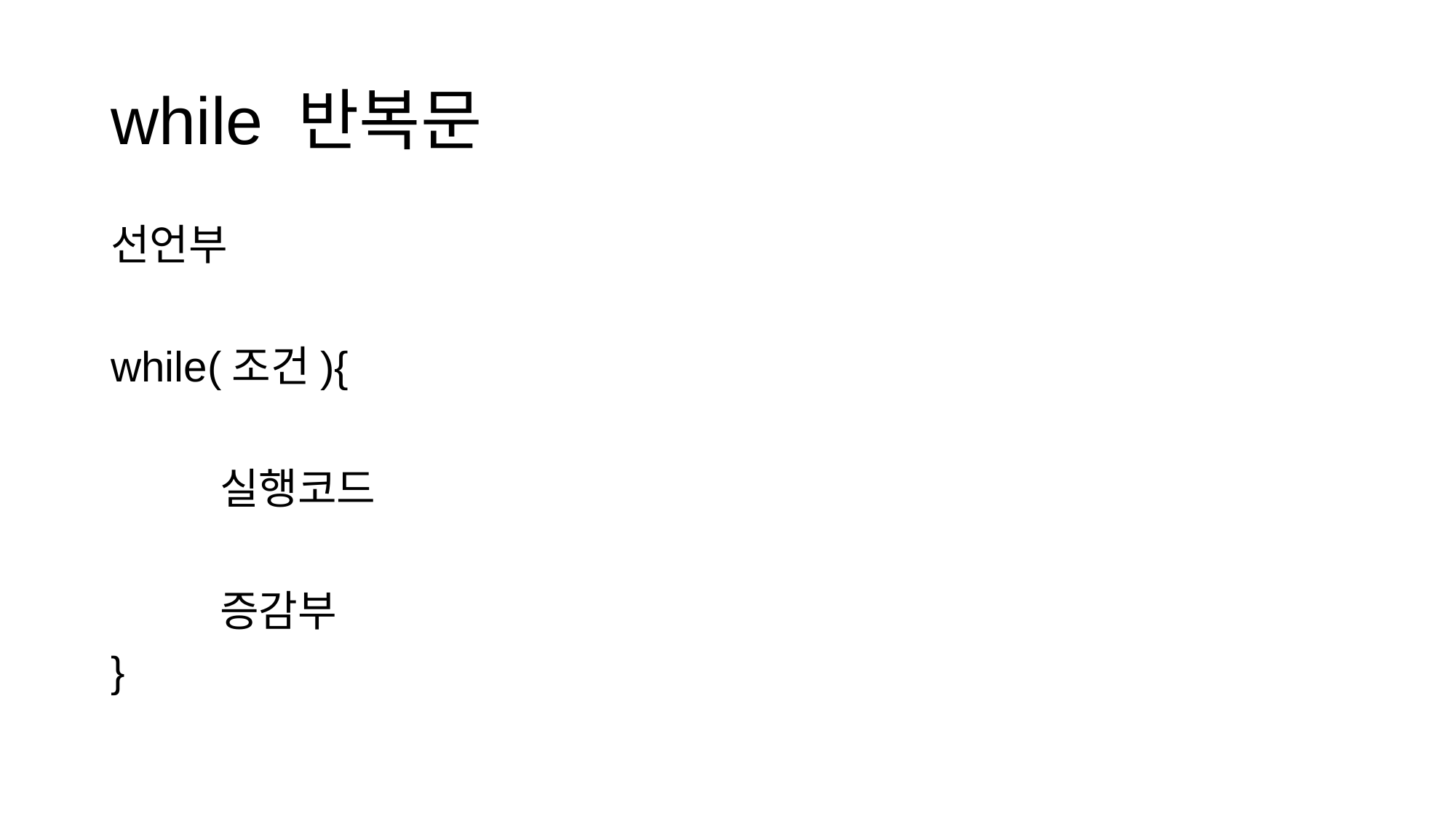

# while 반복문
선언부

while(조건){

	실행코드

	증감부
}